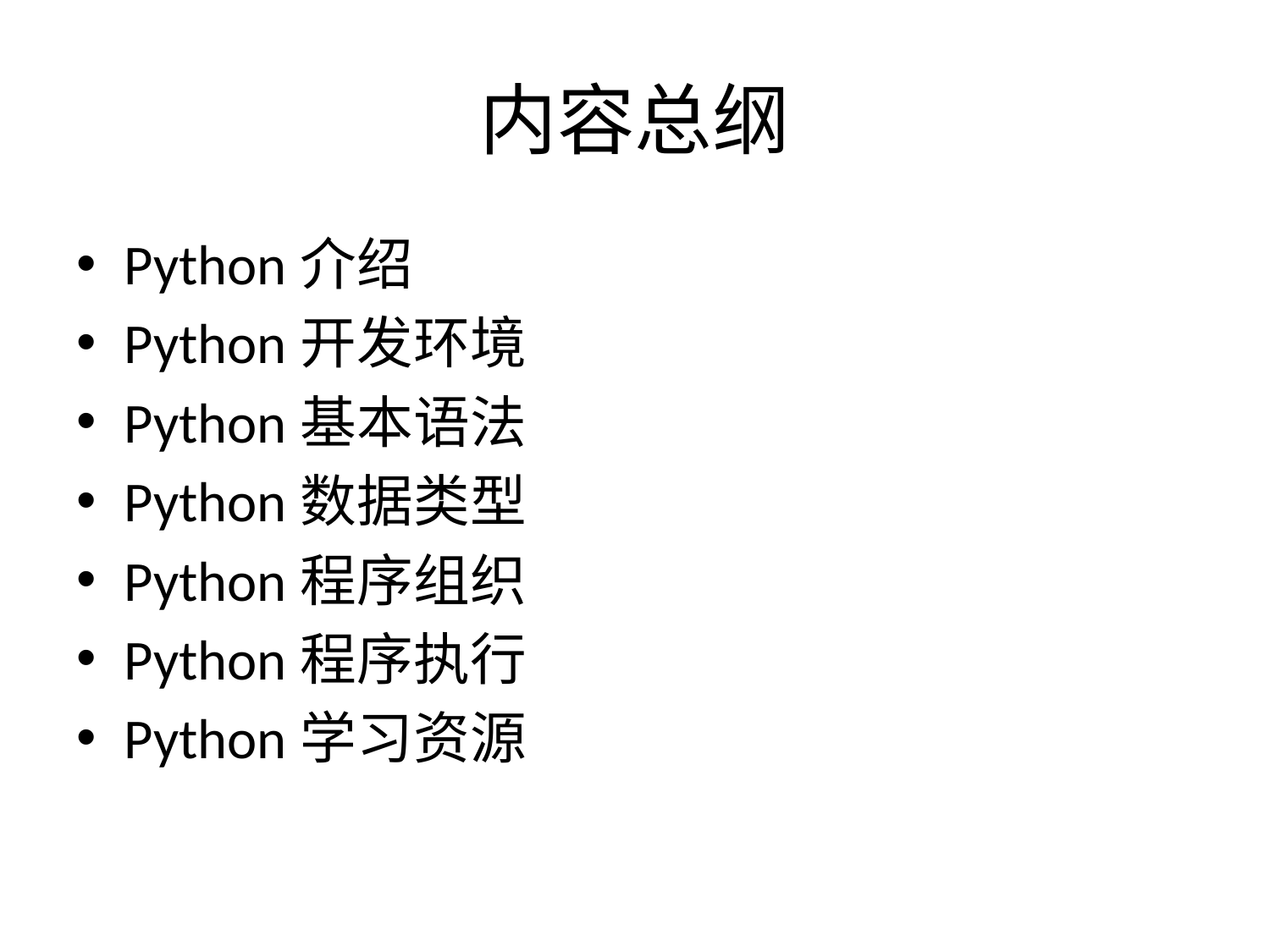

# 内容总纲
Python介绍
Python开发环境
Python基本语法
Python数据类型
Python程序组织
Python程序执行
Python学习资源